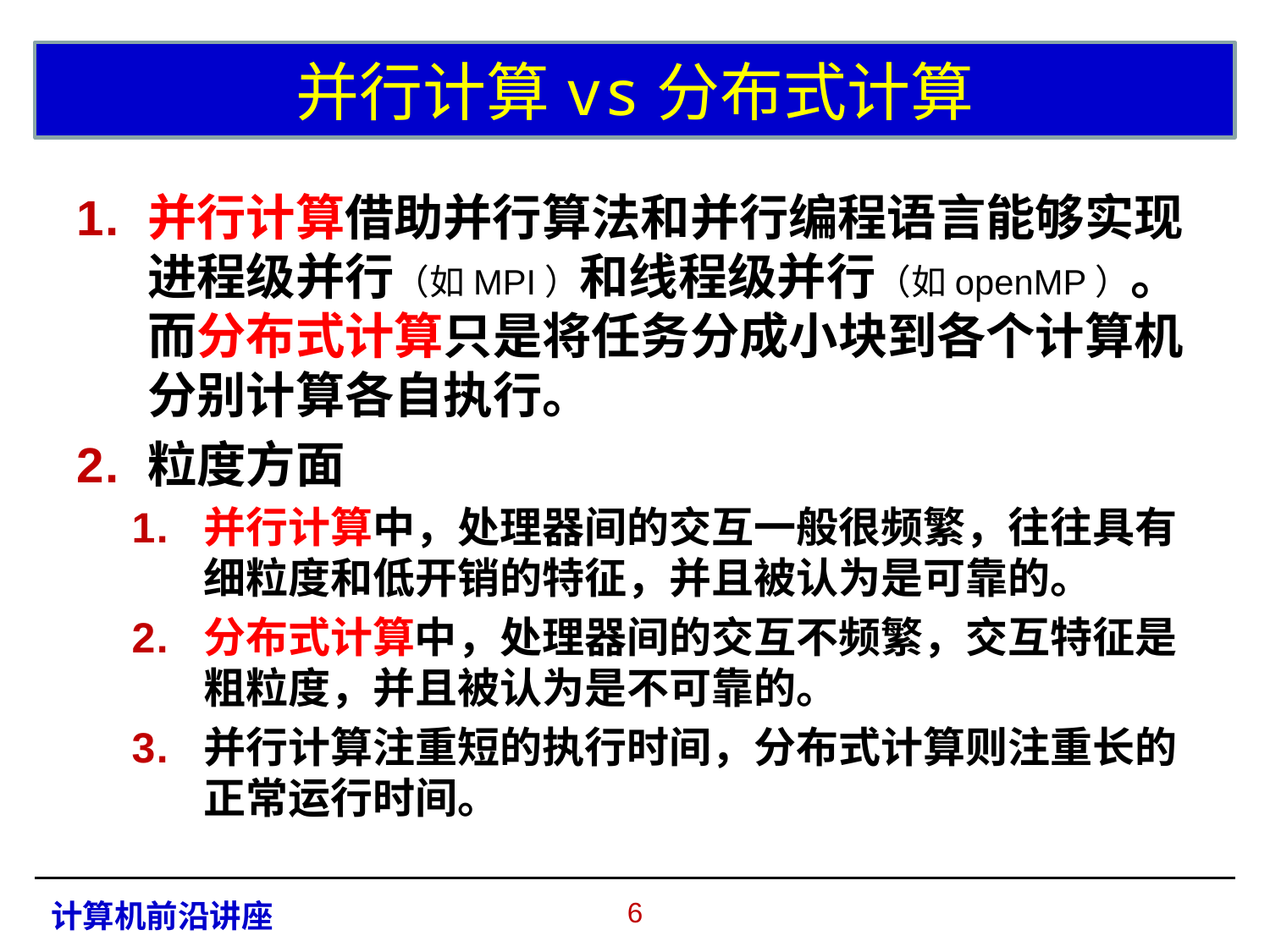

# 并行计算vs分布式计算
并行计算借助并行算法和并行编程语言能够实现进程级并行（如MPI）和线程级并行（如openMP）。而分布式计算只是将任务分成小块到各个计算机分别计算各自执行。
粒度方面
并行计算中，处理器间的交互一般很频繁，往往具有细粒度和低开销的特征，并且被认为是可靠的。
分布式计算中，处理器间的交互不频繁，交互特征是粗粒度，并且被认为是不可靠的。
并行计算注重短的执行时间，分布式计算则注重长的正常运行时间。
6